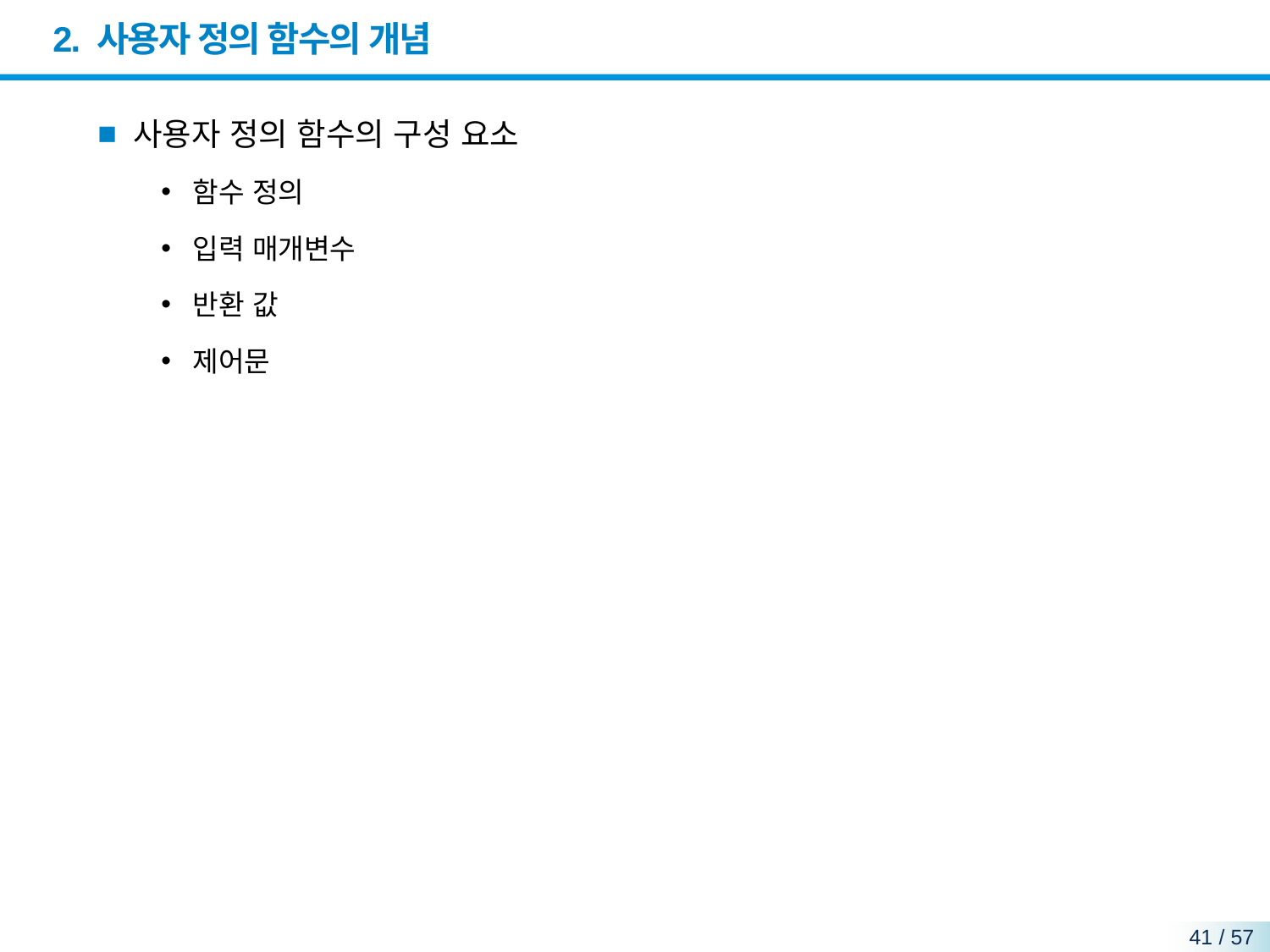

# 2. 사용자 정의 함수의 개념
사용자 정의 함수의 구성 요소
함수 정의
입력 매개변수
반환 값
제어문